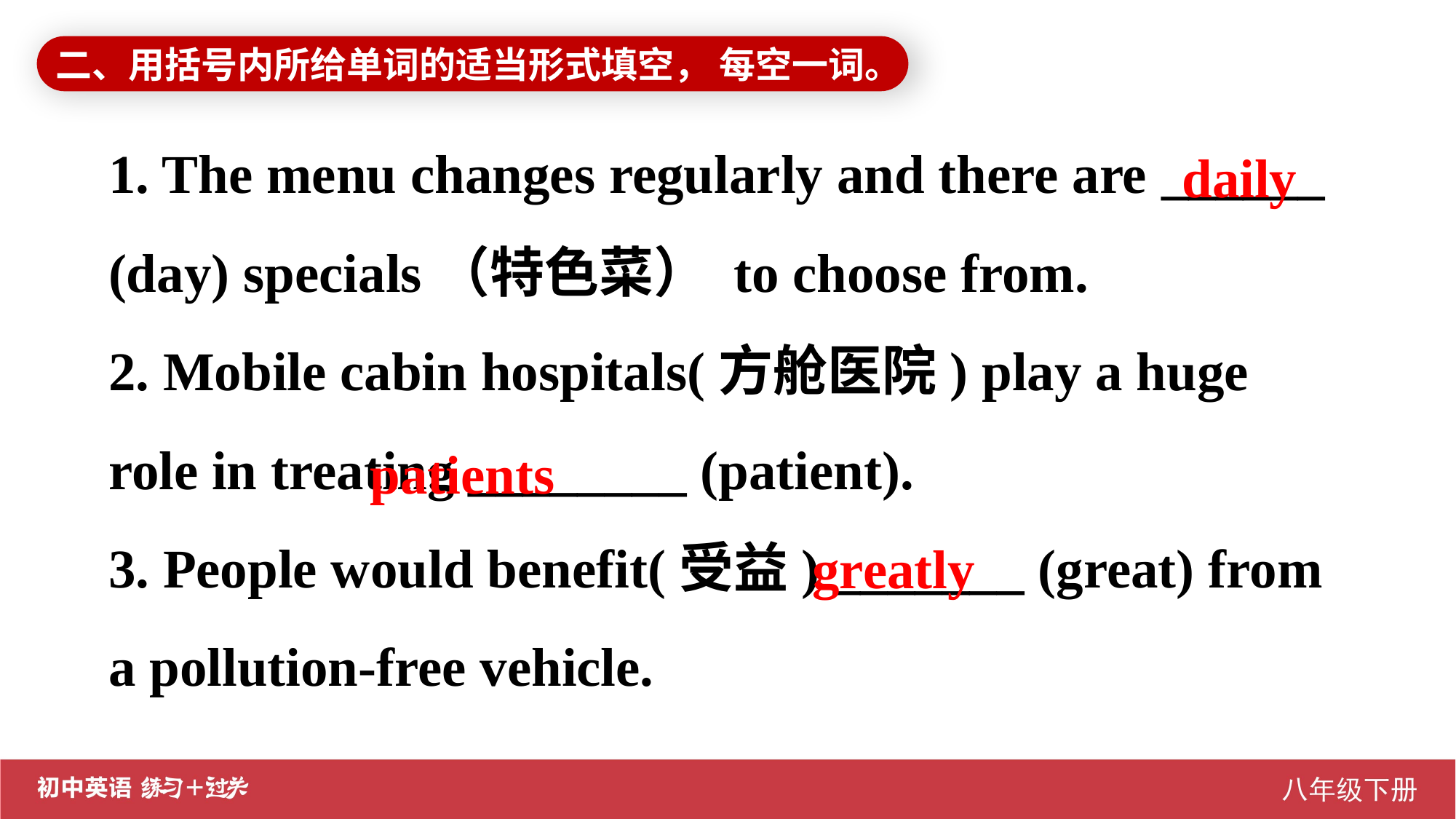

二、用括号内所给单词的适当形式填空， 每空一词。
1. The menu changes regularly and there are ______ (day) specials（特色菜） to choose from.
2. Mobile cabin hospitals(方舱医院) play a huge role in treating ________ (patient).
3. People would benefit(受益) _______ (great) from a pollution-free vehicle.
 daily
patients
greatly